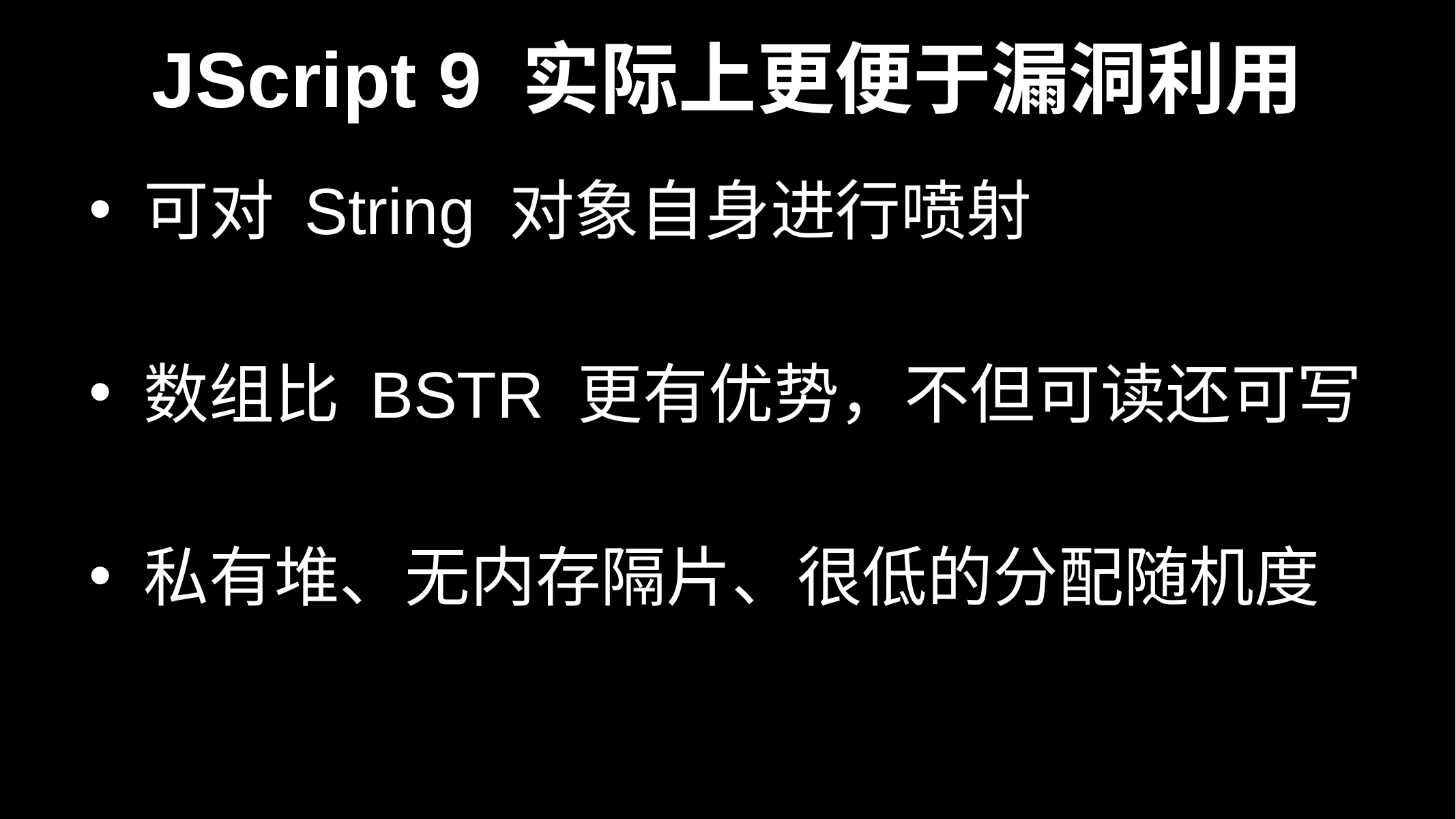

# JScript 9 实际上更便于漏洞利用
可对 String 对象自身进行喷射

数组比 BSTR 更有优势，不但可读还可写

私有堆、无内存隔片、很低的分配随机度